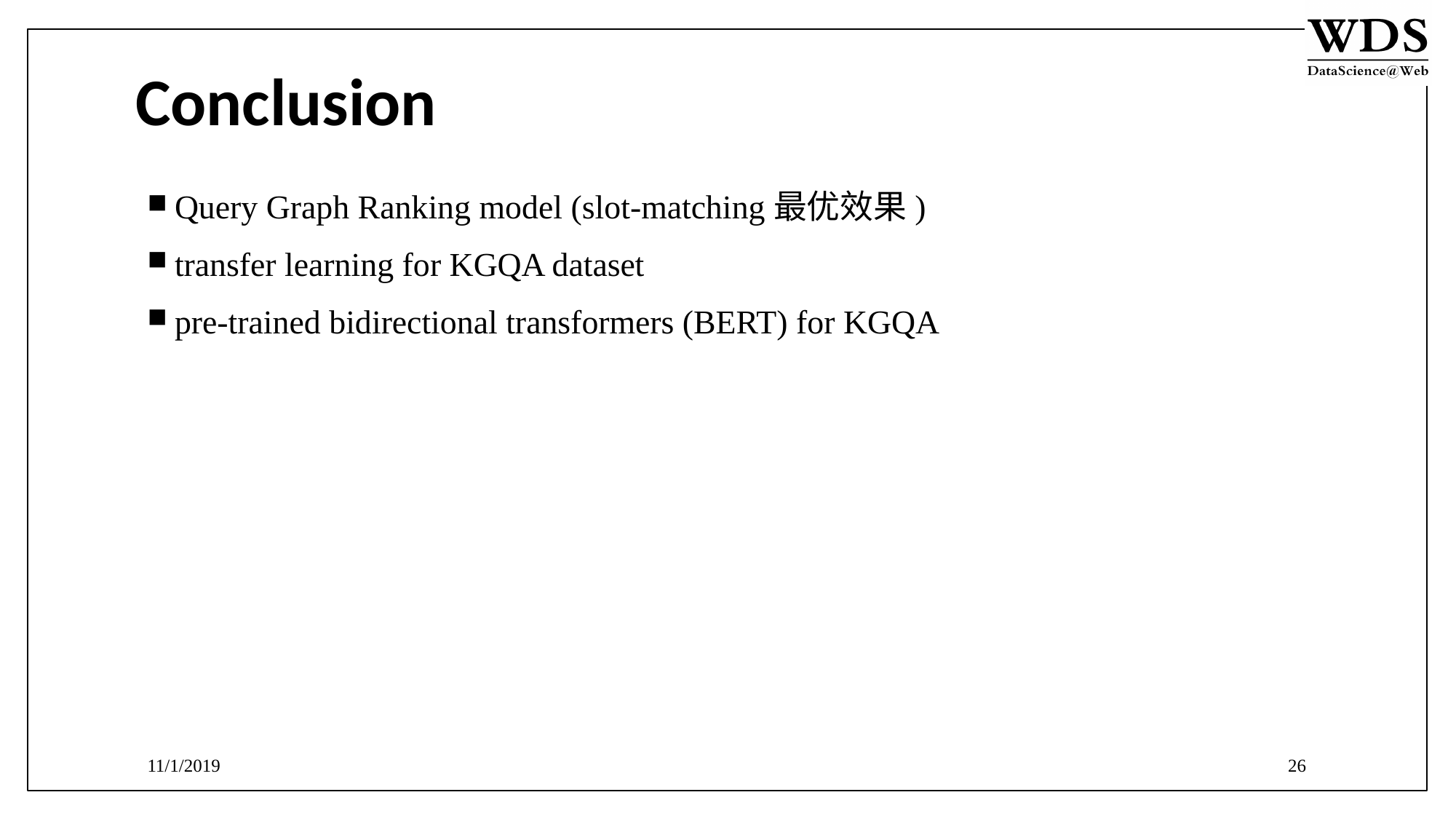

Conclusion
Query Graph Ranking model (slot-matching最优效果)
transfer learning for KGQA dataset
pre-trained bidirectional transformers (BERT) for KGQA
11/1/2019
26